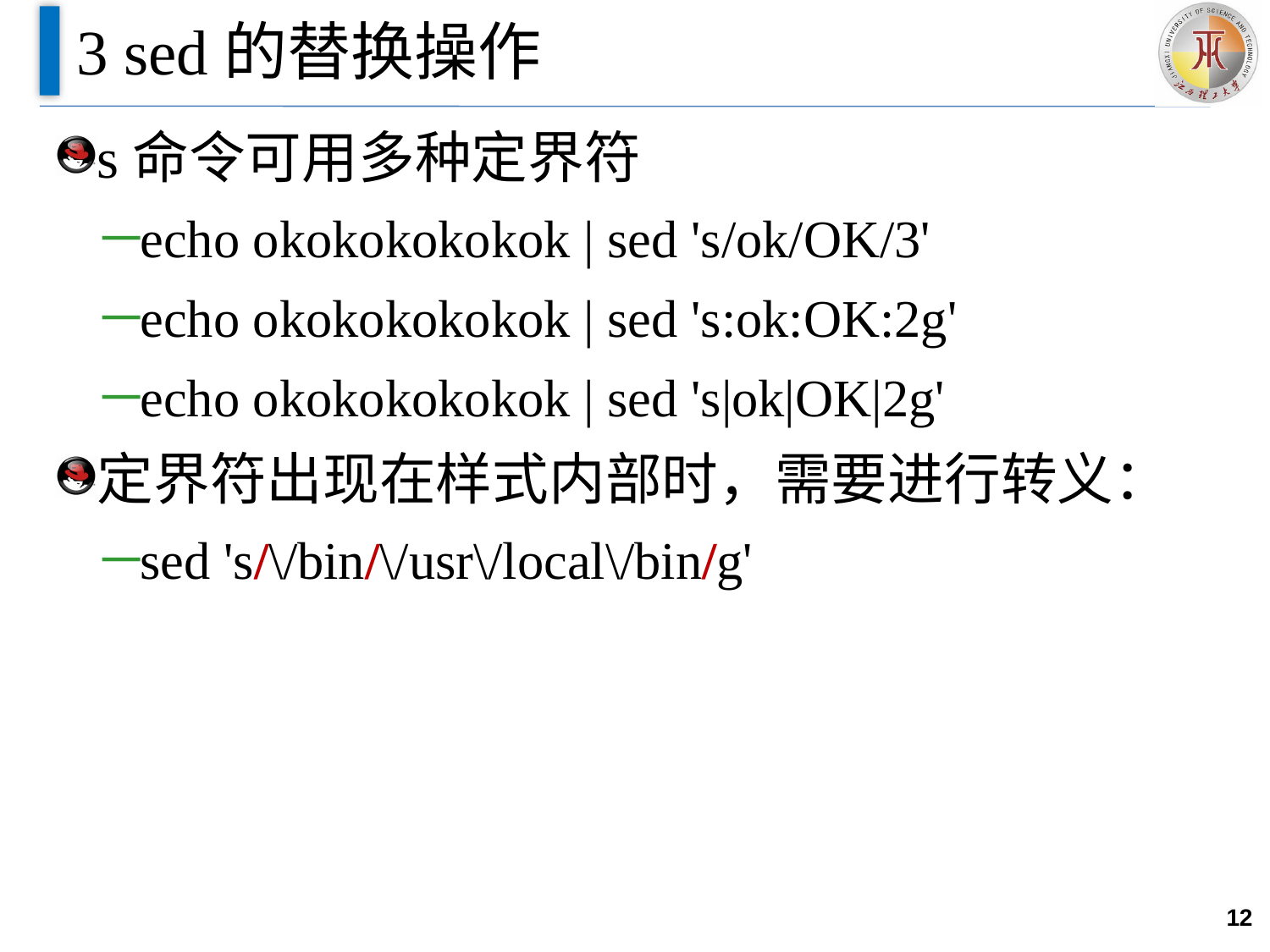

# 3 sed的替换操作
s命令可用多种定界符
echo okokokokokok | sed 's/ok/OK/3'
echo okokokokokok | sed 's:ok:OK:2g'
echo okokokokokok | sed 's|ok|OK|2g'
定界符出现在样式内部时，需要进行转义：
sed 's/\/bin/\/usr\/local\/bin/g'

12